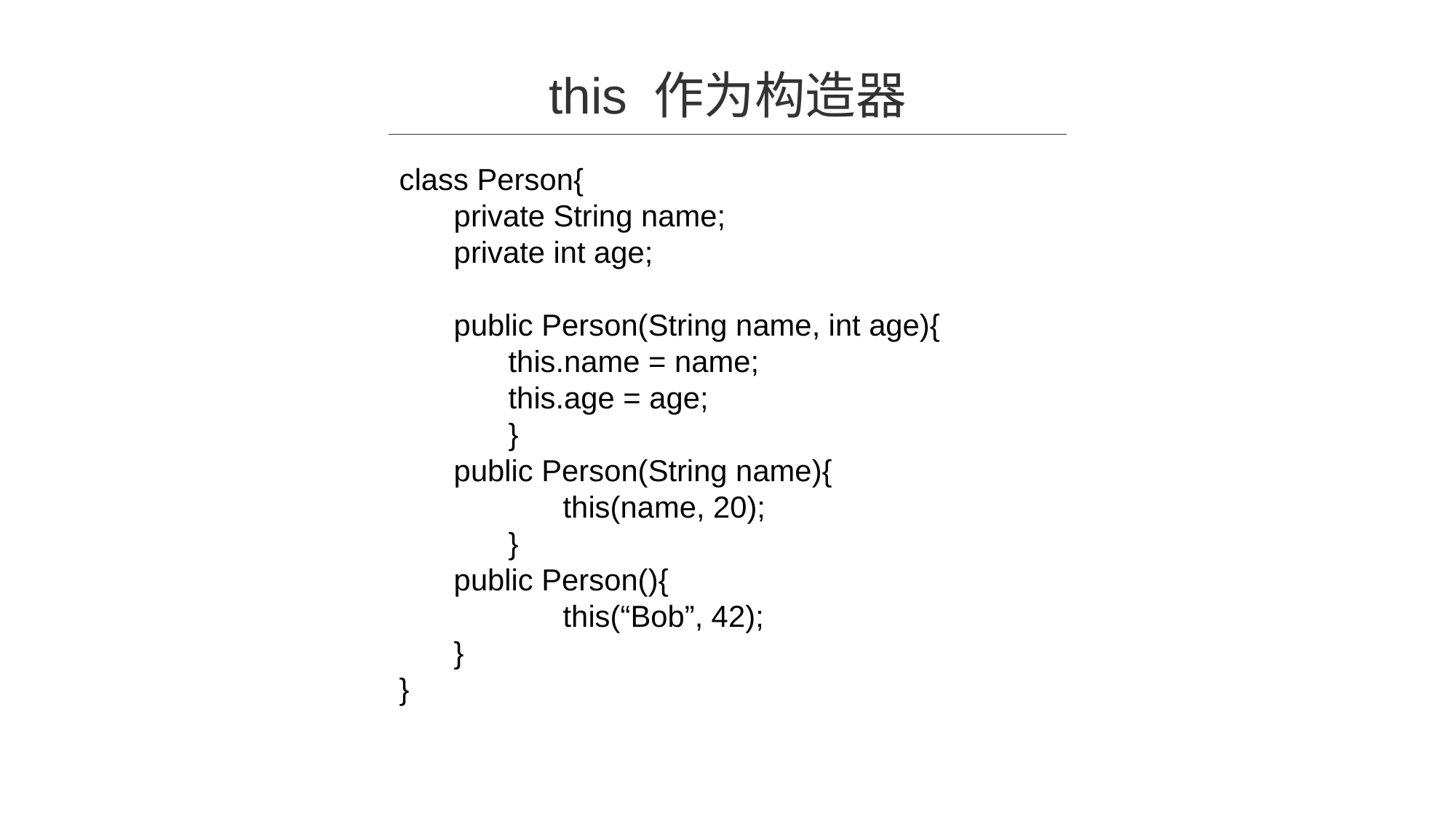

this 作为构造器
class Person{
private String name;
private int age;

public Person(String name, int age){
this.name = name;
this.age = age;
	}
public Person(String name){
	this(name, 20);
	}
public Person(){
	this(“Bob”, 42);
}
}